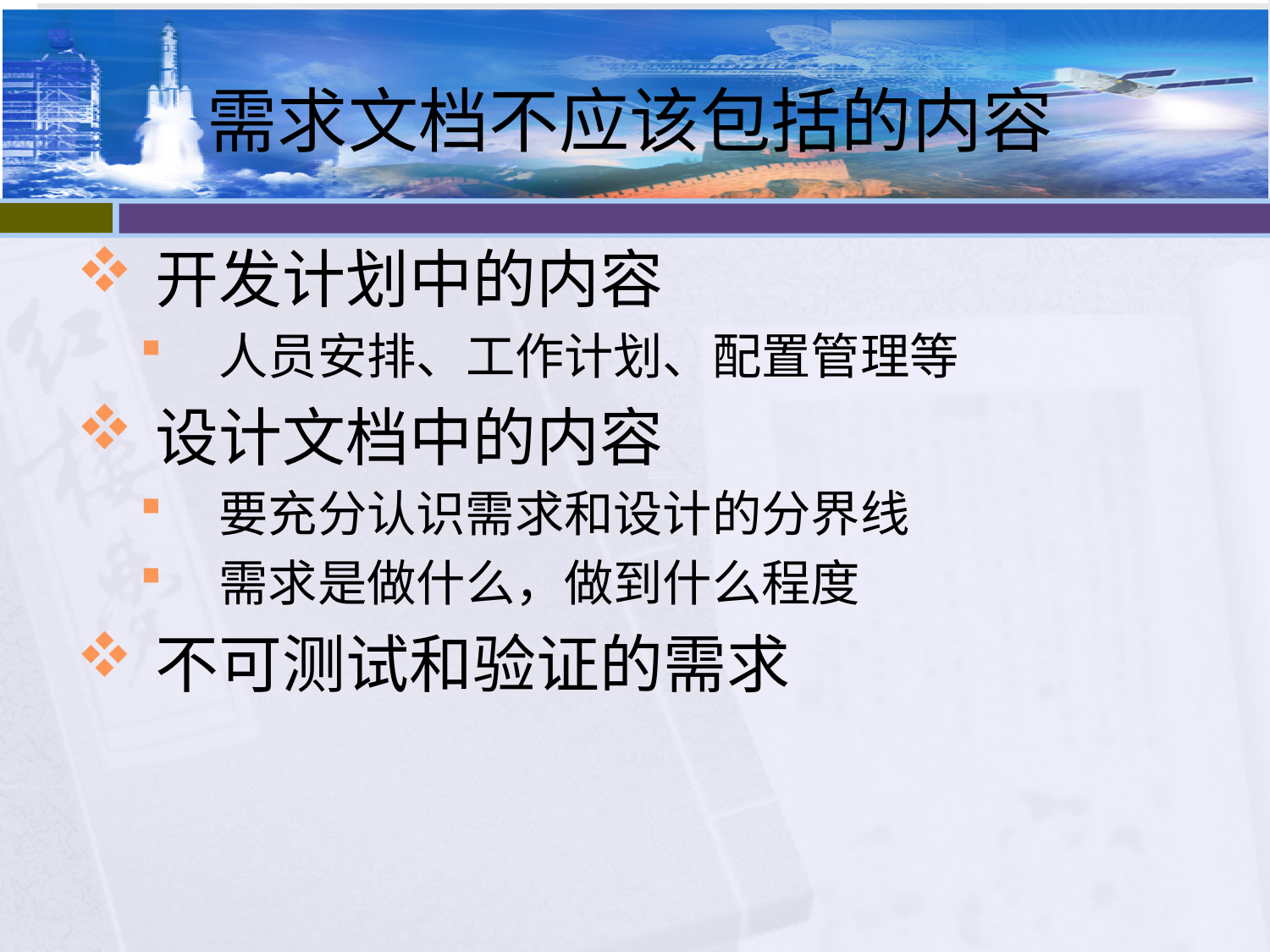

# 需求文档不应该包括的内容

开发计划中的内容
人员安排、工作计划、配置管理等
设计文档中的内容
要充分认识需求和设计的分界线
需求是做什么，做到什么程度
不可测试和验证的需求